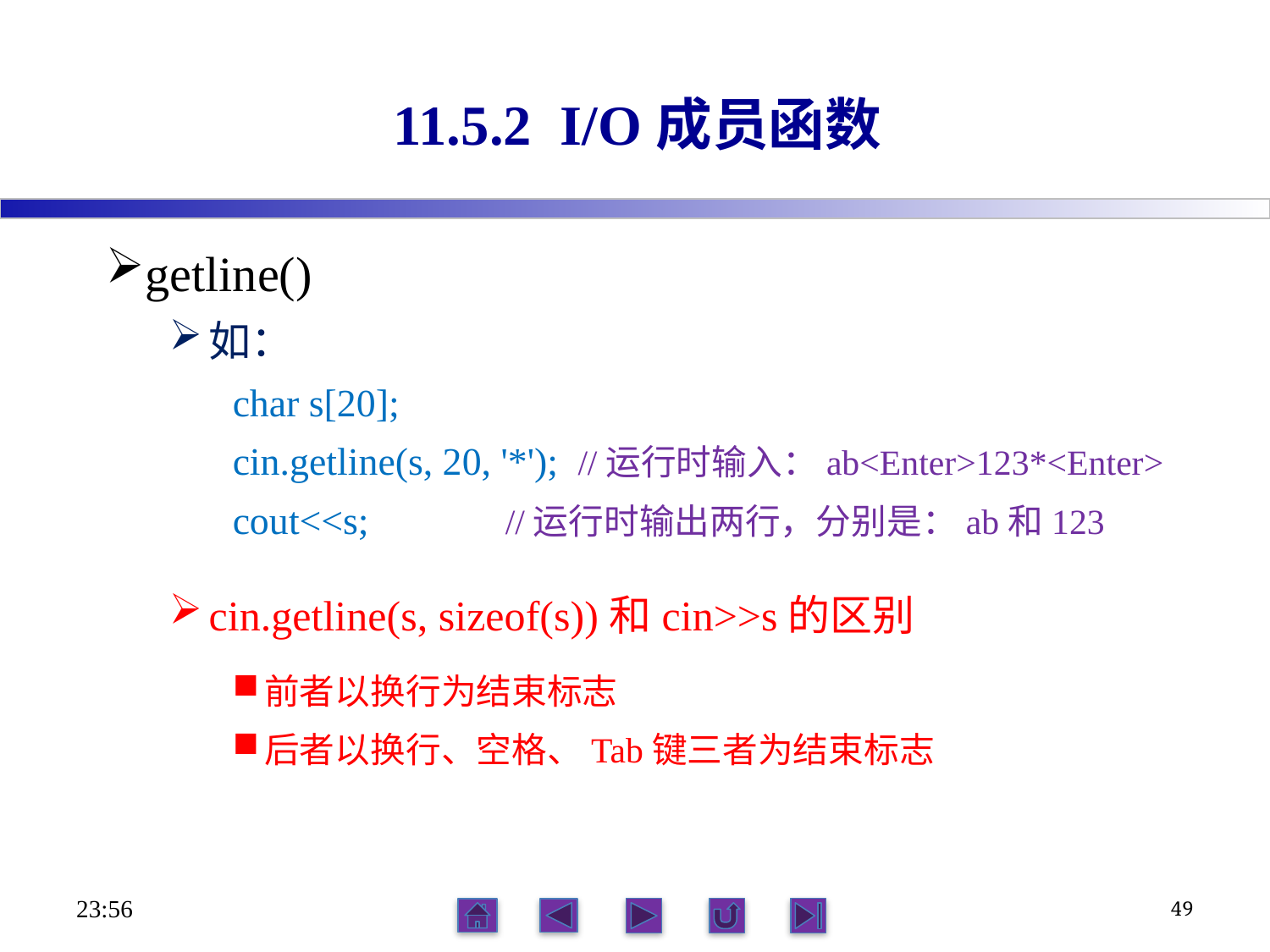

# 11.5.2  I/O成员函数
getline()
如：
char s[20];
cin.getline(s, 20, '*');  //运行时输入：ab<Enter>123*<Enter>
cout<<s;              //运行时输出两行，分别是：ab和123
cin.getline(s, sizeof(s))和cin>>s的区别
前者以换行为结束标志
后者以换行、空格、Tab键三者为结束标志

23:56
49